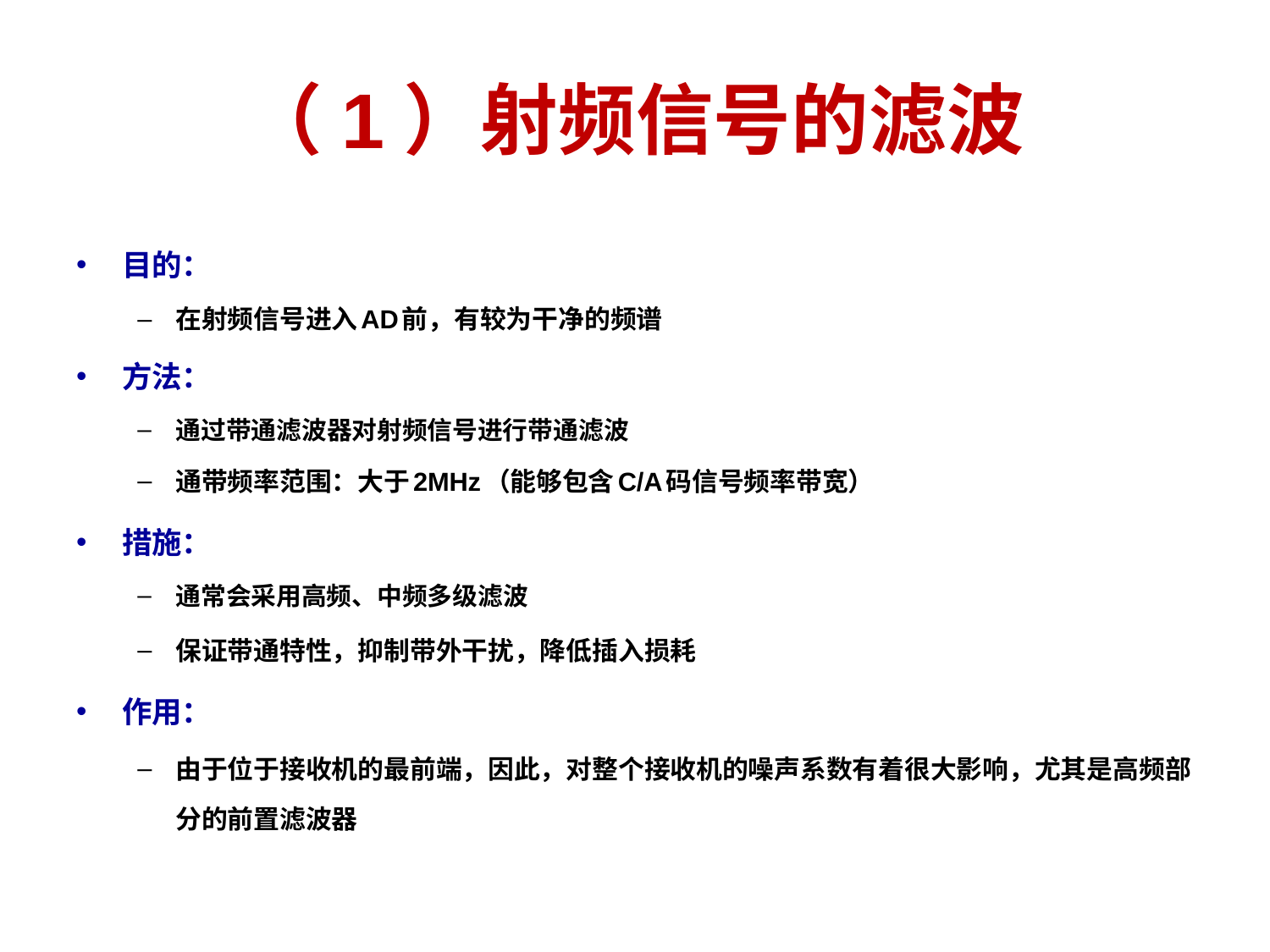

# （1）射频信号的滤波
目的：
在射频信号进入AD前，有较为干净的频谱
方法：
通过带通滤波器对射频信号进行带通滤波
通带频率范围：大于2MHz（能够包含C/A码信号频率带宽）
措施：
通常会采用高频、中频多级滤波
保证带通特性，抑制带外干扰，降低插入损耗
作用：
由于位于接收机的最前端，因此，对整个接收机的噪声系数有着很大影响，尤其是高频部分的前置滤波器